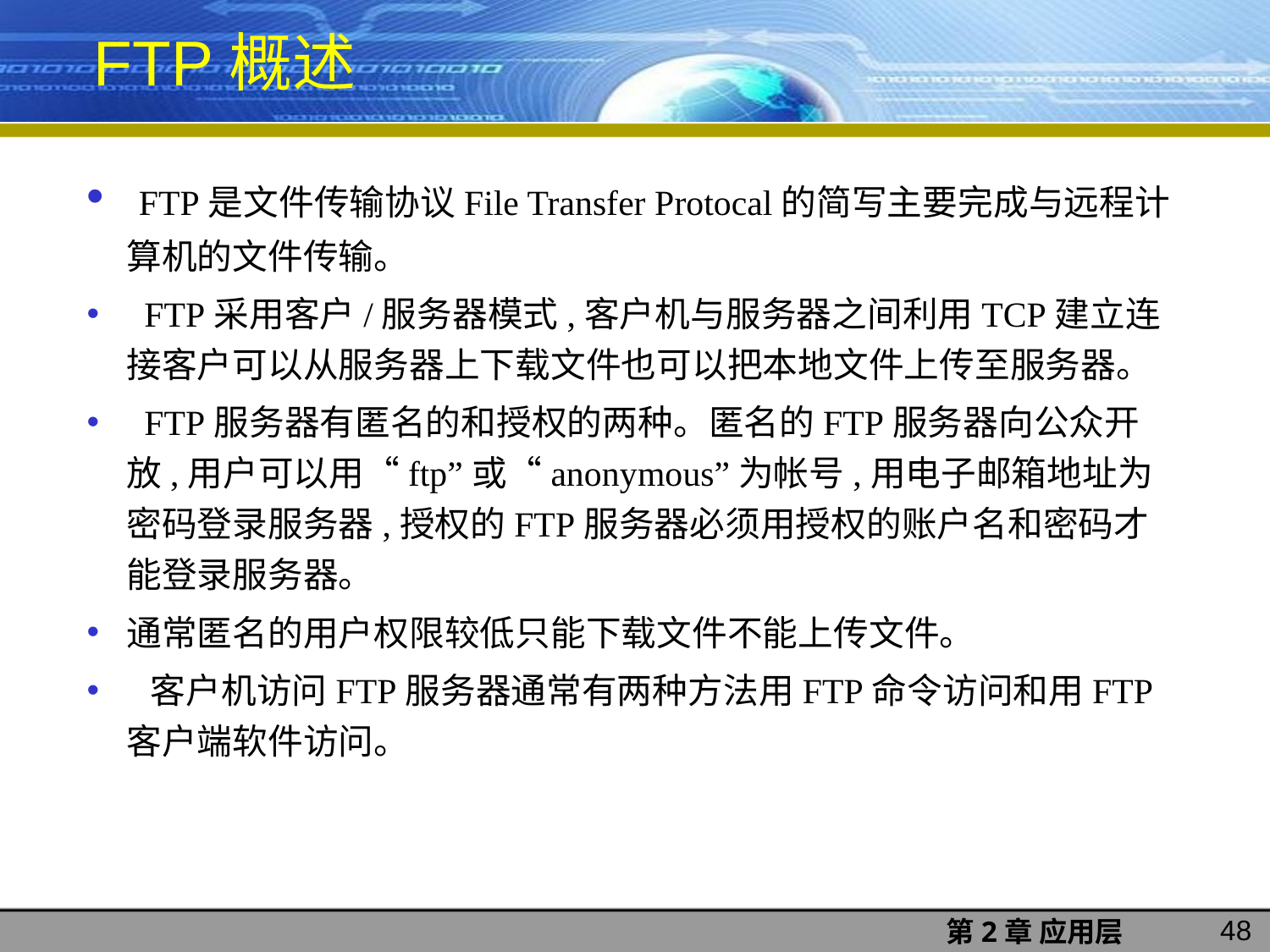

# FTP概述
 FTP是文件传输协议File Transfer Protocal的简写主要完成与远程计算机的文件传输。
  FTP采用客户/服务器模式,客户机与服务器之间利用TCP建立连接客户可以从服务器上下载文件也可以把本地文件上传至服务器。
  FTP服务器有匿名的和授权的两种。匿名的FTP服务器向公众开放,用户可以用“ftp”或“anonymous”为帐号,用电子邮箱地址为密码登录服务器,授权的FTP服务器必须用授权的账户名和密码才能登录服务器。
通常匿名的用户权限较低只能下载文件不能上传文件。
  客户机访问FTP服务器通常有两种方法用FTP命令访问和用FTP客户端软件访问。

48